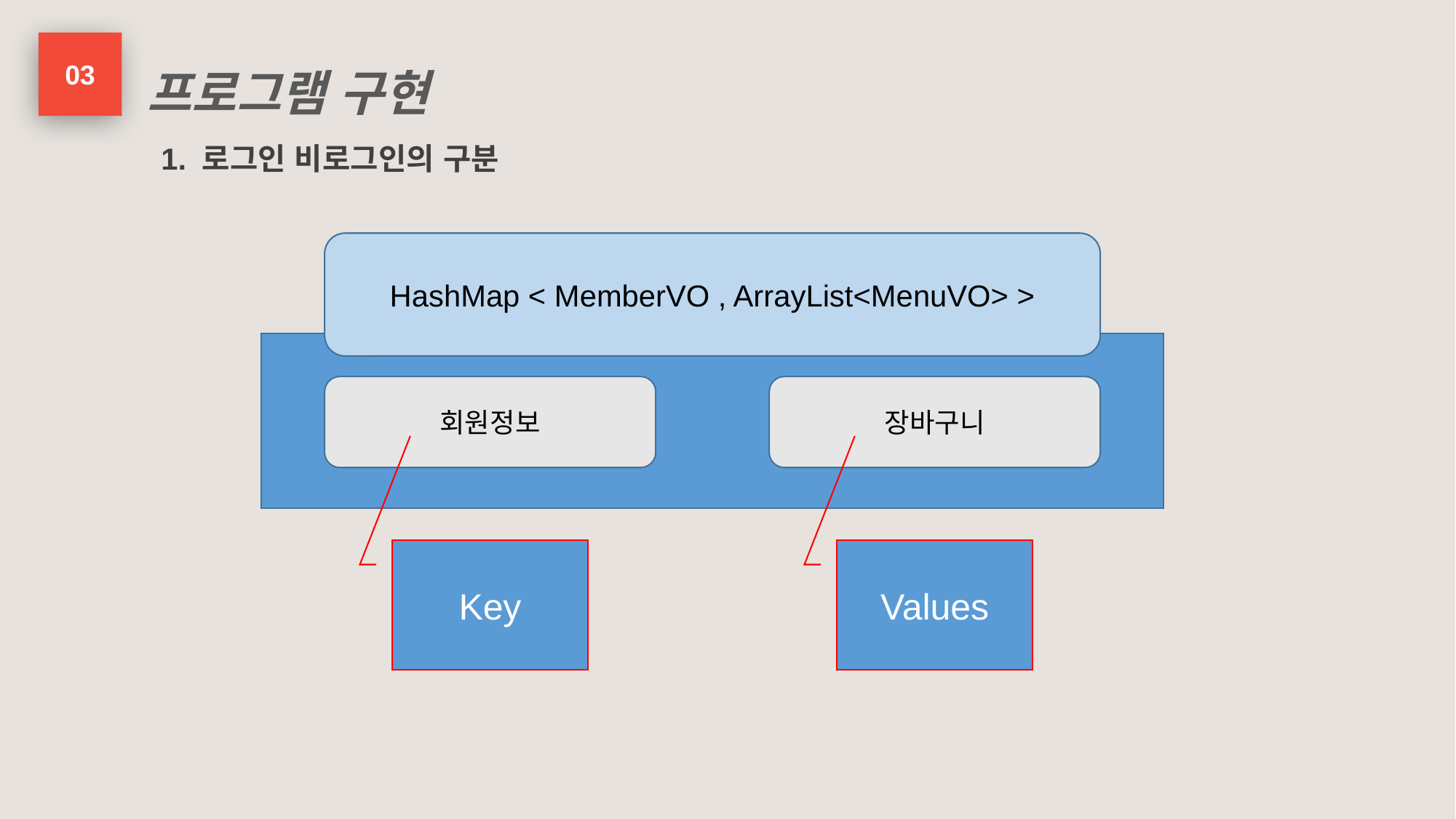

프로그램 구현
03
1. 로그인 비로그인의 구분
HashMap < MemberVO , ArrayList<MenuVO> >

회원정보
장바구니
Key
Values